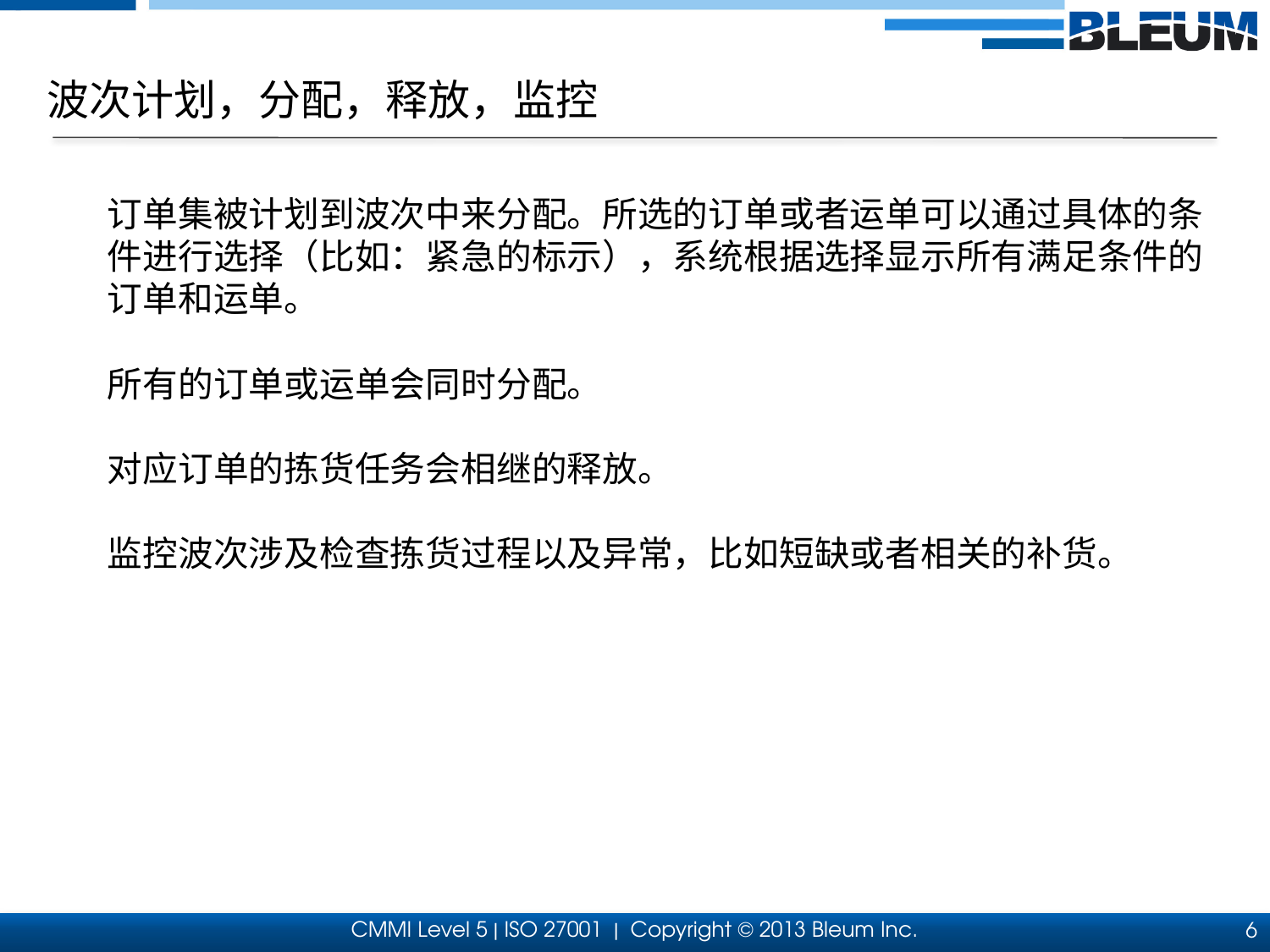

波次计划，分配，释放，监控
订单集被计划到波次中来分配。所选的订单或者运单可以通过具体的条件进行选择（比如：紧急的标示），系统根据选择显示所有满足条件的订单和运单。

所有的订单或运单会同时分配。

对应订单的拣货任务会相继的释放。

监控波次涉及检查拣货过程以及异常，比如短缺或者相关的补货。

6